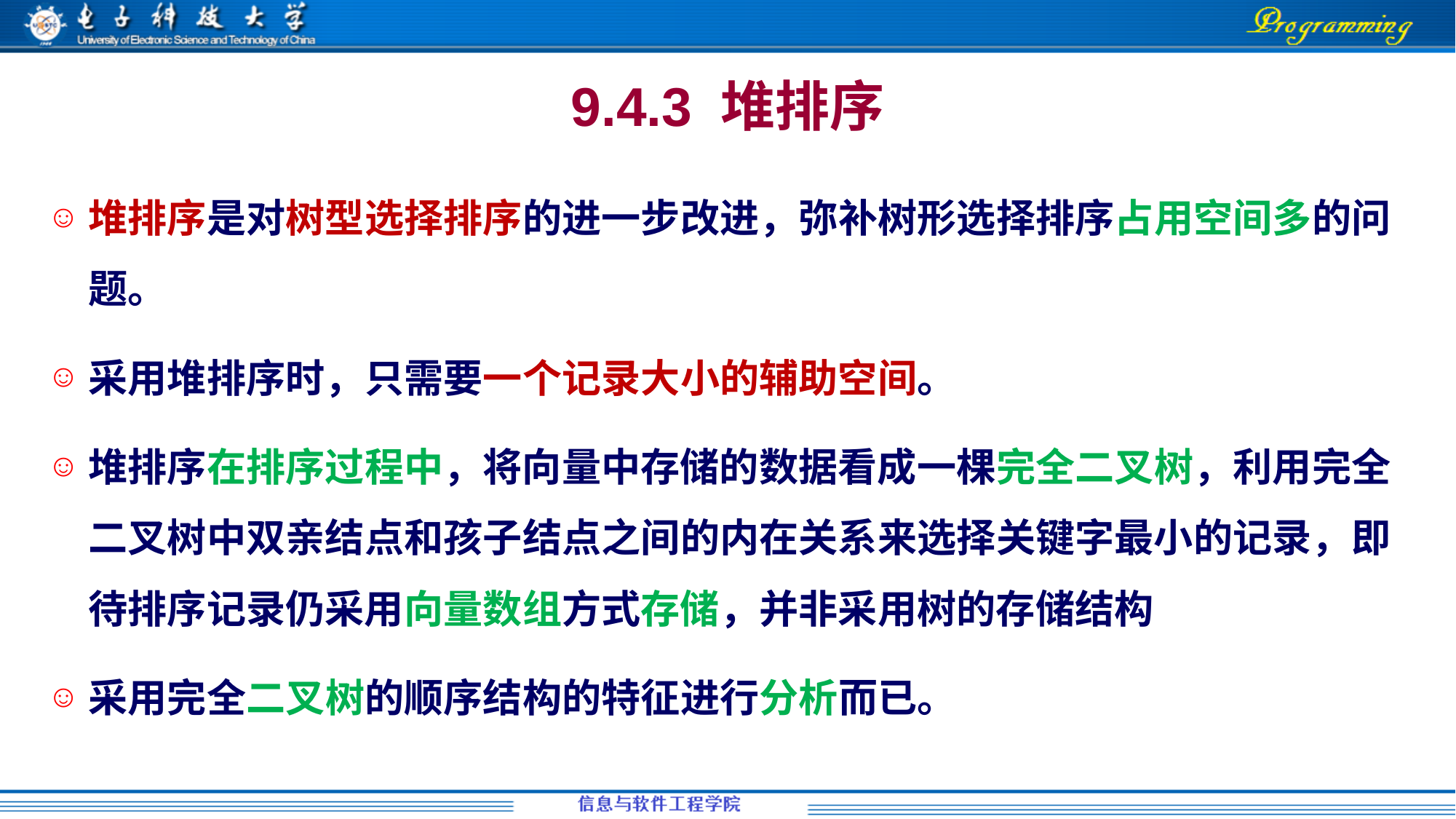

# 9.4.3 堆排序
堆排序是对树型选择排序的进一步改进，弥补树形选择排序占用空间多的问题。
采用堆排序时，只需要一个记录大小的辅助空间。
堆排序在排序过程中，将向量中存储的数据看成一棵完全二叉树，利用完全二叉树中双亲结点和孩子结点之间的内在关系来选择关键字最小的记录，即待排序记录仍采用向量数组方式存储，并非采用树的存储结构
采用完全二叉树的顺序结构的特征进行分析而已。